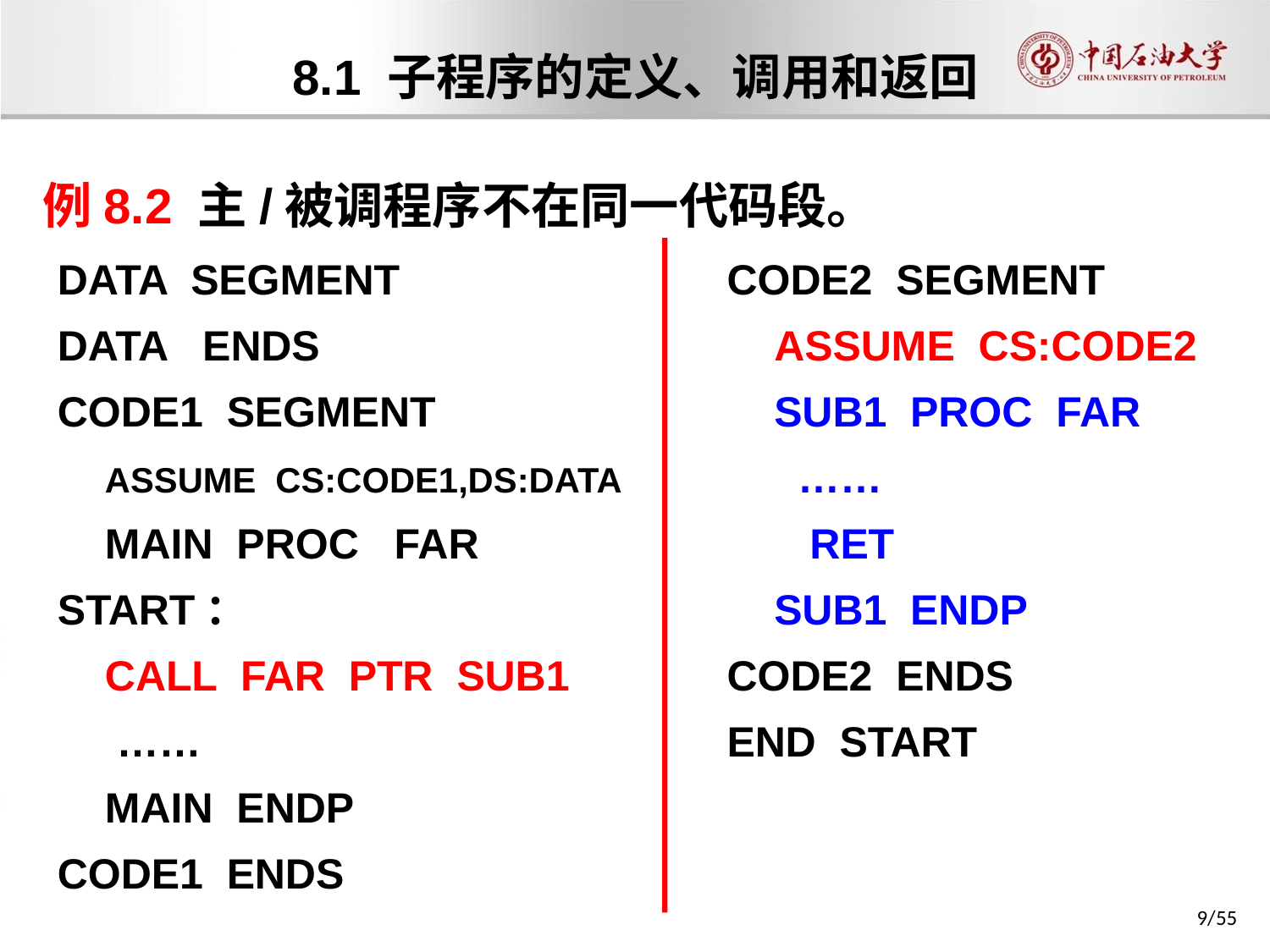

8.1 子程序的定义、调用和返回
例8.2 主/被调程序不在同一代码段。
DATA  SEGMENT
DATA   ENDS
CODE1  SEGMENT
    ASSUME  CS:CODE1,DS:DATA
    MAIN  PROC   FAR
START：
    CALL  FAR  PTR  SUB1
     ……
    MAIN  ENDP
CODE1  ENDS
CODE2  SEGMENT
    ASSUME  CS:CODE2
    SUB1  PROC  FAR
      ……
       RET
    SUB1  ENDP
CODE2  ENDS
END  START

9/55